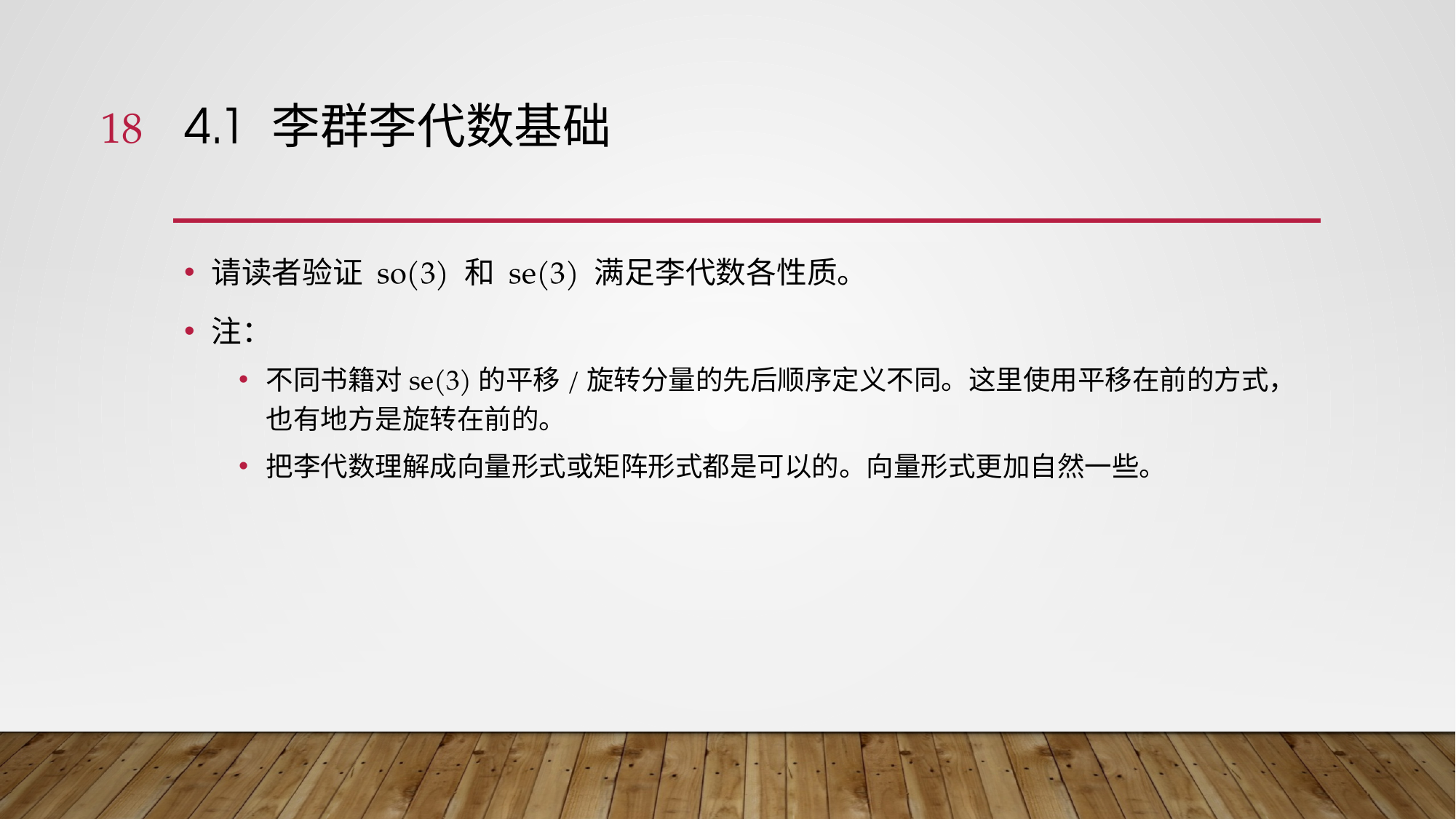

18
# 4.1 李群李代数基础
请读者验证 so(3) 和 se(3) 满足李代数各性质。
注：
不同书籍对se(3)的平移/旋转分量的先后顺序定义不同。这里使用平移在前的方式，也有地方是旋转在前的。
把李代数理解成向量形式或矩阵形式都是可以的。向量形式更加自然一些。